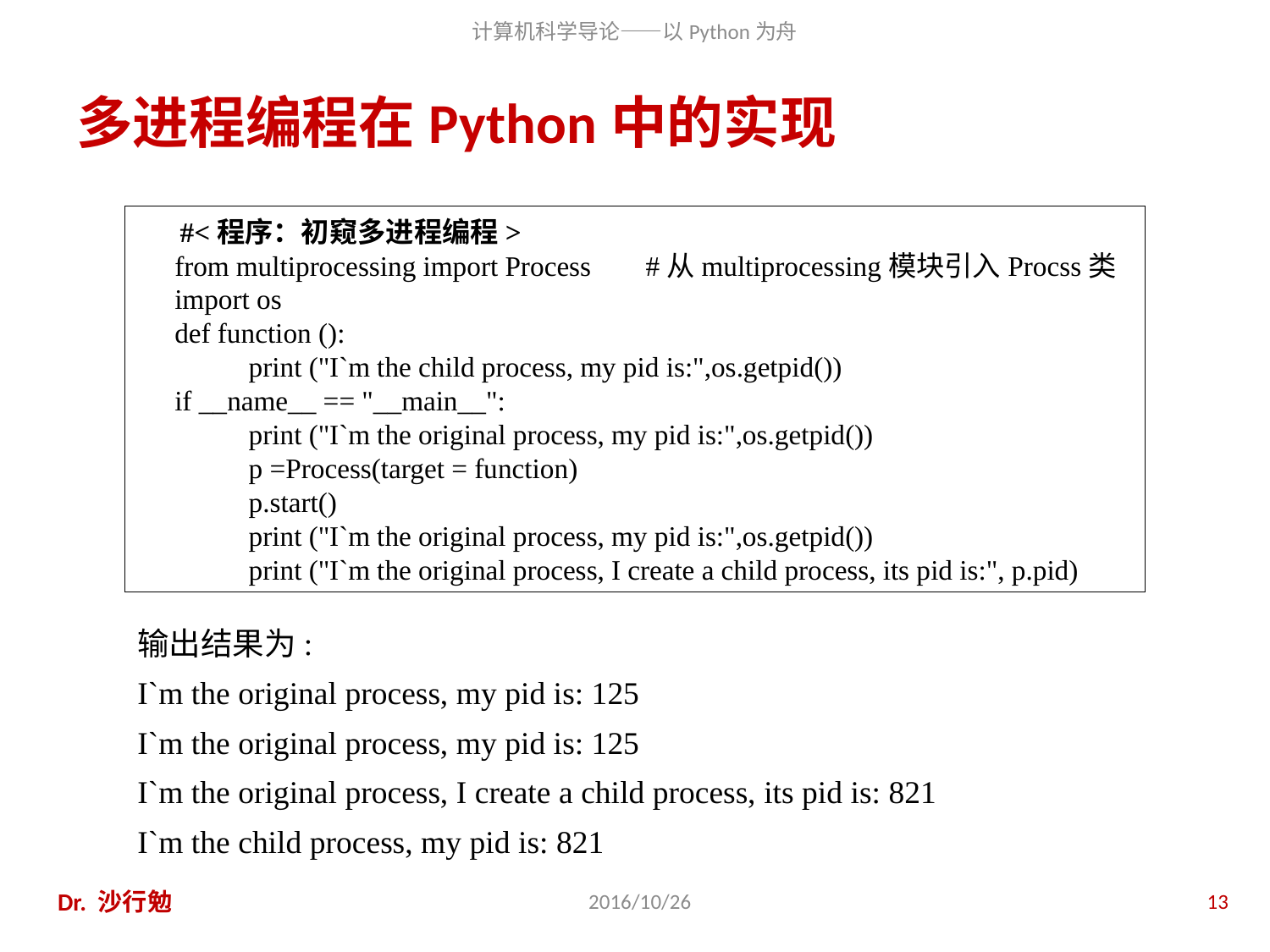

# 多进程编程在Python中的实现
#<程序：初窥多进程编程>
from multiprocessing import Process	#从multiprocessing模块引入Procss类
import os
def function ():
print ("I`m the child process, my pid is:",os.getpid())
if __name__ == "__main__":
print ("I`m the original process, my pid is:",os.getpid())
p =Process(target = function)
p.start()
print ("I`m the original process, my pid is:",os.getpid())
print ("I`m the original process, I create a child process, its pid is:", p.pid)
输出结果为:
I`m the original process, my pid is: 125
I`m the original process, my pid is: 125
I`m the original process, I create a child process, its pid is: 821
I`m the child process, my pid is: 821
Dr. 沙行勉
2016/10/26
13